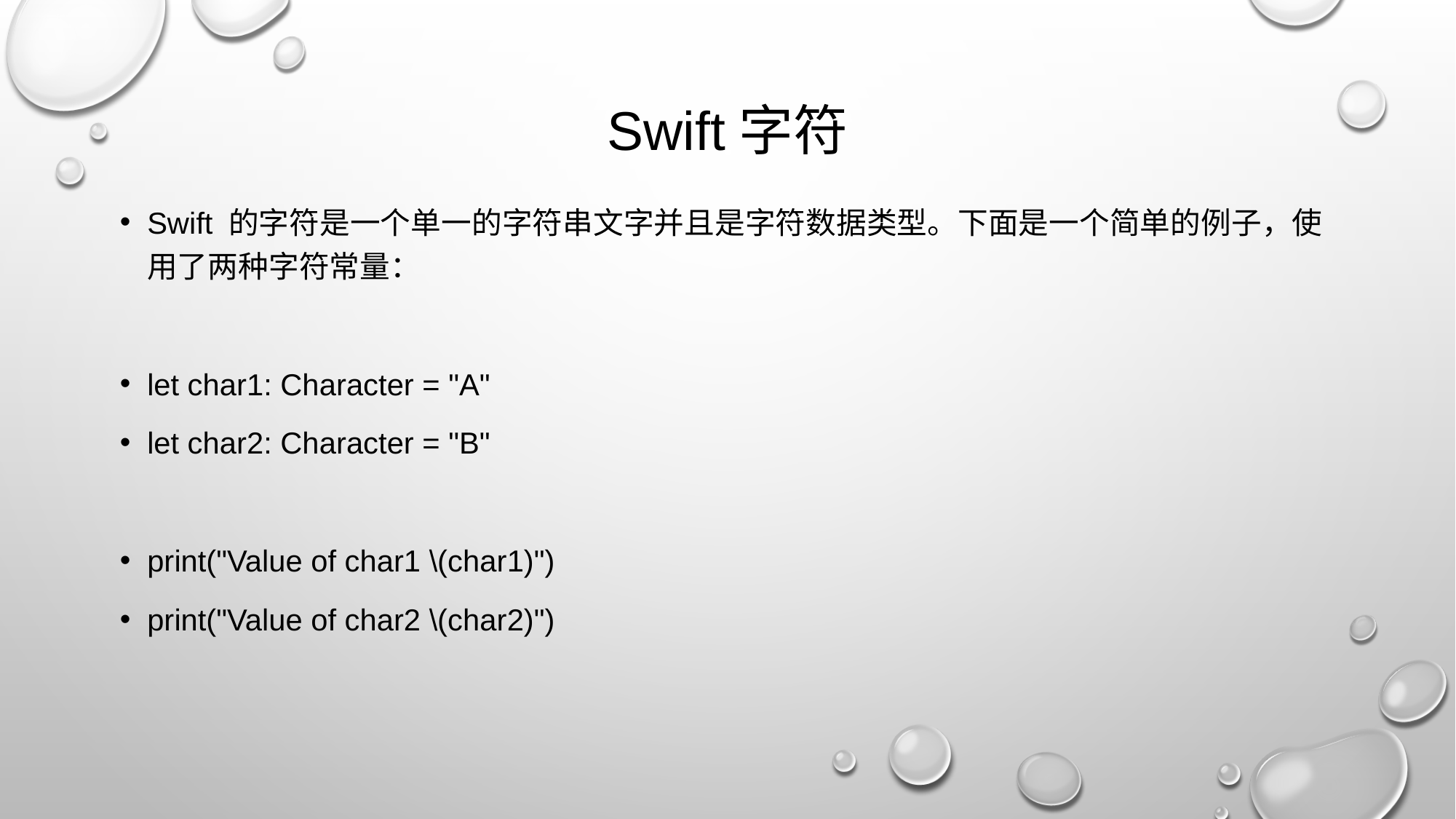

# Swift字符
Swift 的字符是一个单一的字符串文字并且是字符数据类型。下面是一个简单的例子，使用了两种字符常量：

let char1: Character = "A"
let char2: Character = "B"

print("Value of char1 \(char1)")
print("Value of char2 \(char2)")